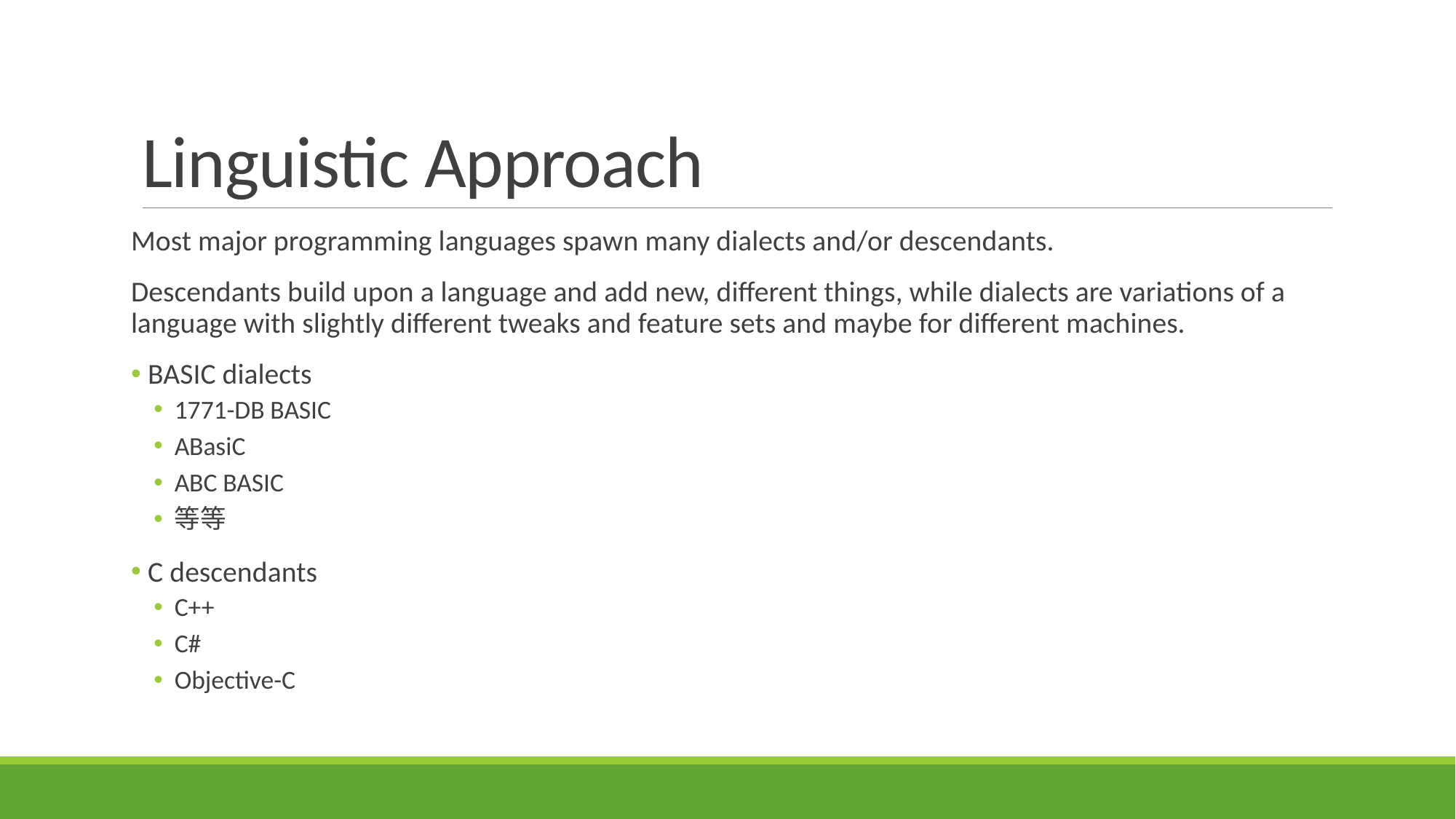

# Linguistic Approach
Most major programming languages spawn many dialects and/or descendants.
Descendants build upon a language and add new, different things, while dialects are variations of a language with slightly different tweaks and feature sets and maybe for different machines.
 BASIC dialects
1771-DB BASIC
ABasiC
ABC BASIC
等等
 C descendants
C++
C#
Objective-C